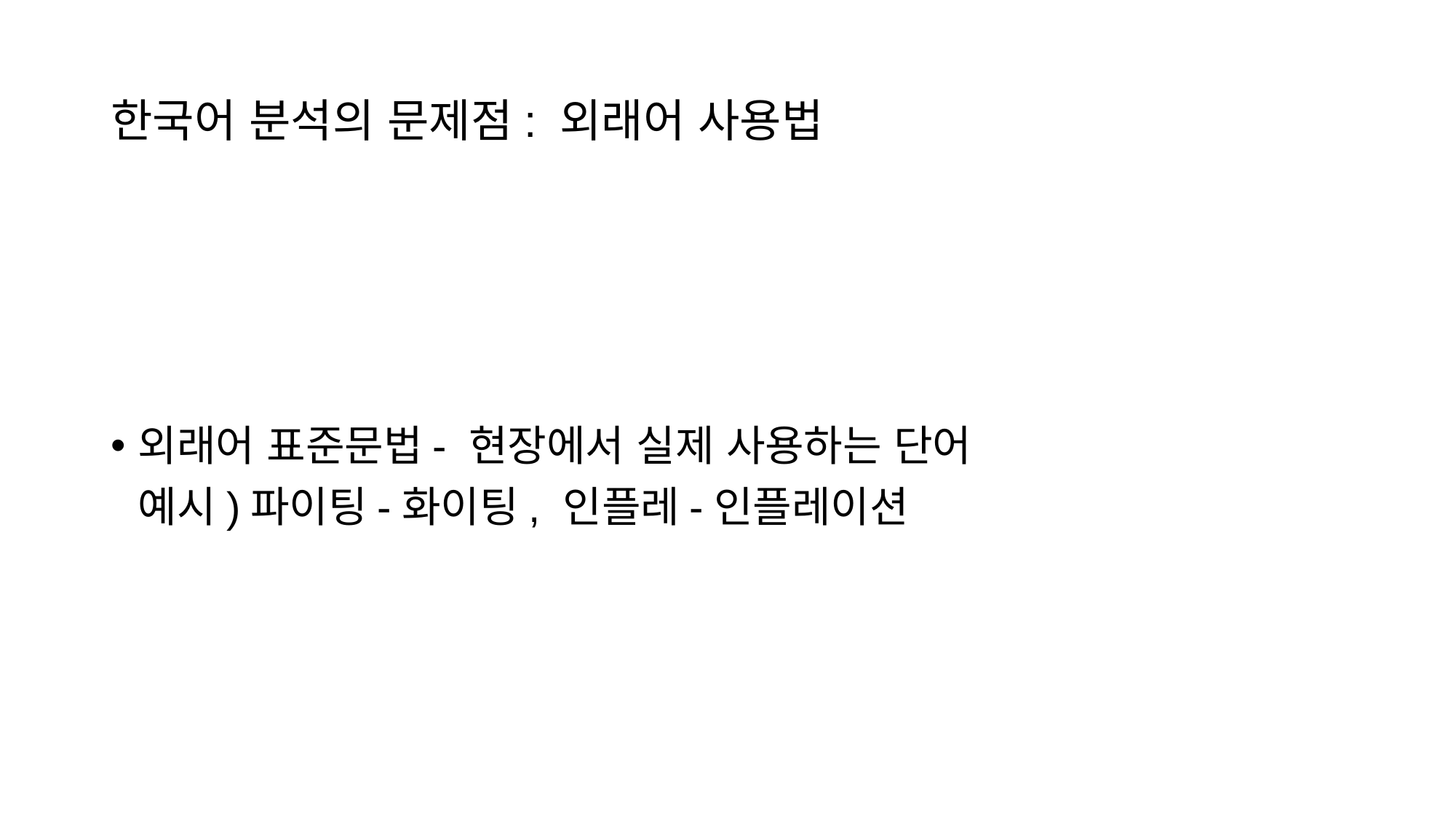

# 한국어 분석의 문제점: 외래어 사용법
외래어 표준문법- 현장에서 실제 사용하는 단어
예시)파이팅-화이팅, 인플레-인플레이션